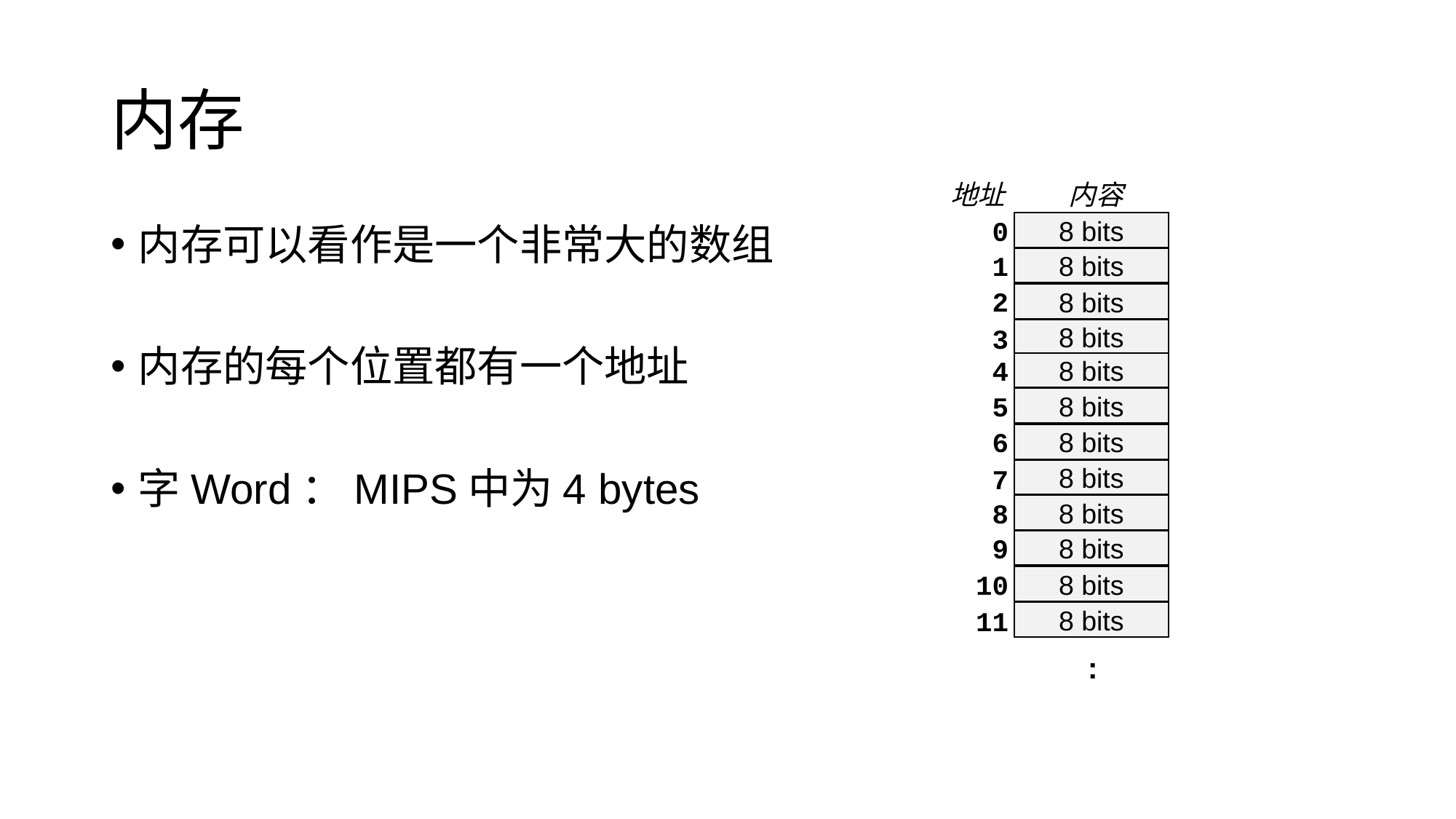

# 内存
地址
内容
0
8 bits
1
8 bits
2
8 bits
8 bits
3
4
8 bits
5
8 bits
6
8 bits
8 bits
7
8
8 bits
9
8 bits
10
8 bits
8 bits
11
:
内存可以看作是一个非常大的数组

内存的每个位置都有一个地址

字Word：MIPS中为4 bytes